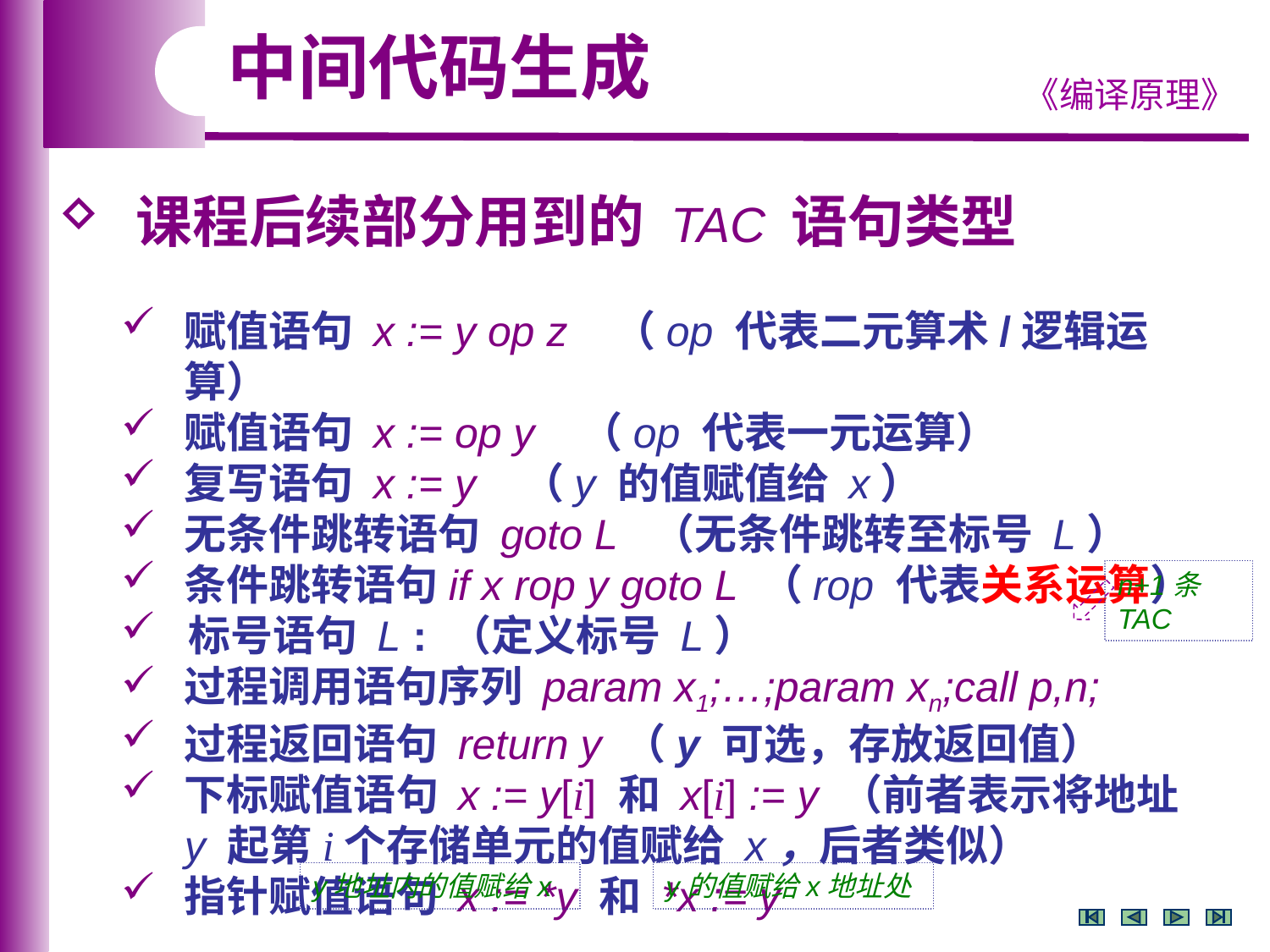

中间代码生成
  课程后续部分用到的 TAC 语句类型

赋值语句 x := y op z   （op 代表二元算术/逻辑运算）
赋值语句 x := op y   （op 代表一元运算）
复写语句 x := y   （y 的值赋值给 x）
无条件跳转语句 goto L  （无条件跳转至标号 L）
条件跳转语句if x rop y goto L （rop 代表关系运算）
 标号语句 L : （定义标号 L）
过程调用语句序列 param x1;…;param xn;call p,n;
过程返回语句 return y （y 可选，存放返回值）
下标赋值语句 x := y[i] 和 x[i] := y （前者表示将地址 y 起第i个存储单元的值赋给 x，后者类似）
指针赋值语句 x := *y 和 *x := y
n+1条TAC

y地址内的值赋给x
y的值赋给x地址处